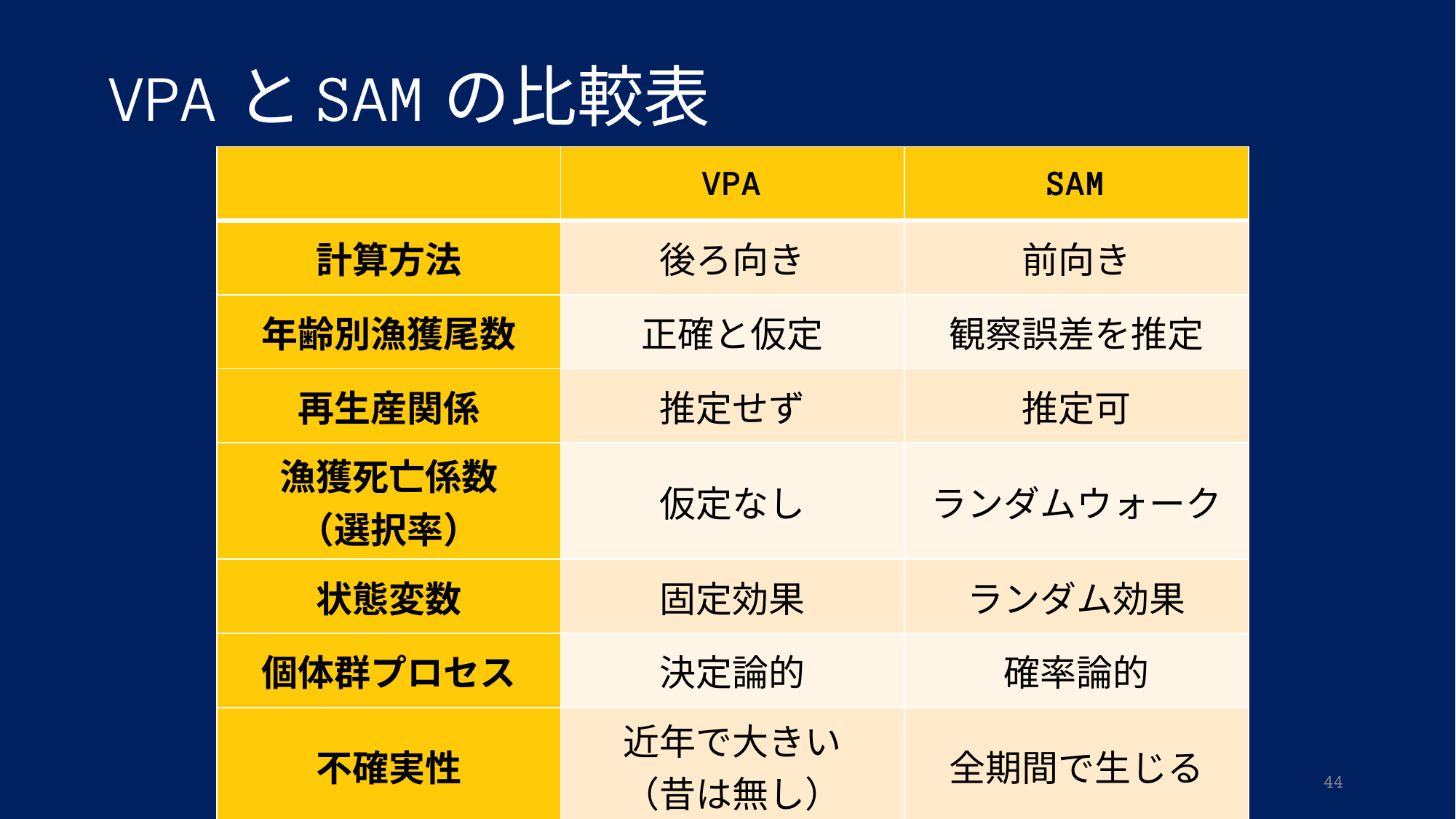

VPAとSAMの比較表
|  | VPA | SAM |
| --- | --- | --- |
| 計算方法 | 後ろ向き | 前向き |
| 年齢別漁獲尾数 | 正確と仮定 | 観察誤差を推定 |
| 再生産関係 | 推定せず | 推定可 |
| 漁獲死亡係数 （選択率） | 仮定なし | ランダムウォーク |
| 状態変数 | 固定効果 | ランダム効果 |
| 個体群プロセス | 決定論的 | 確率論的 |
| 不確実性 | 近年で大きい （昔は無し） | 全期間で生じる |
44